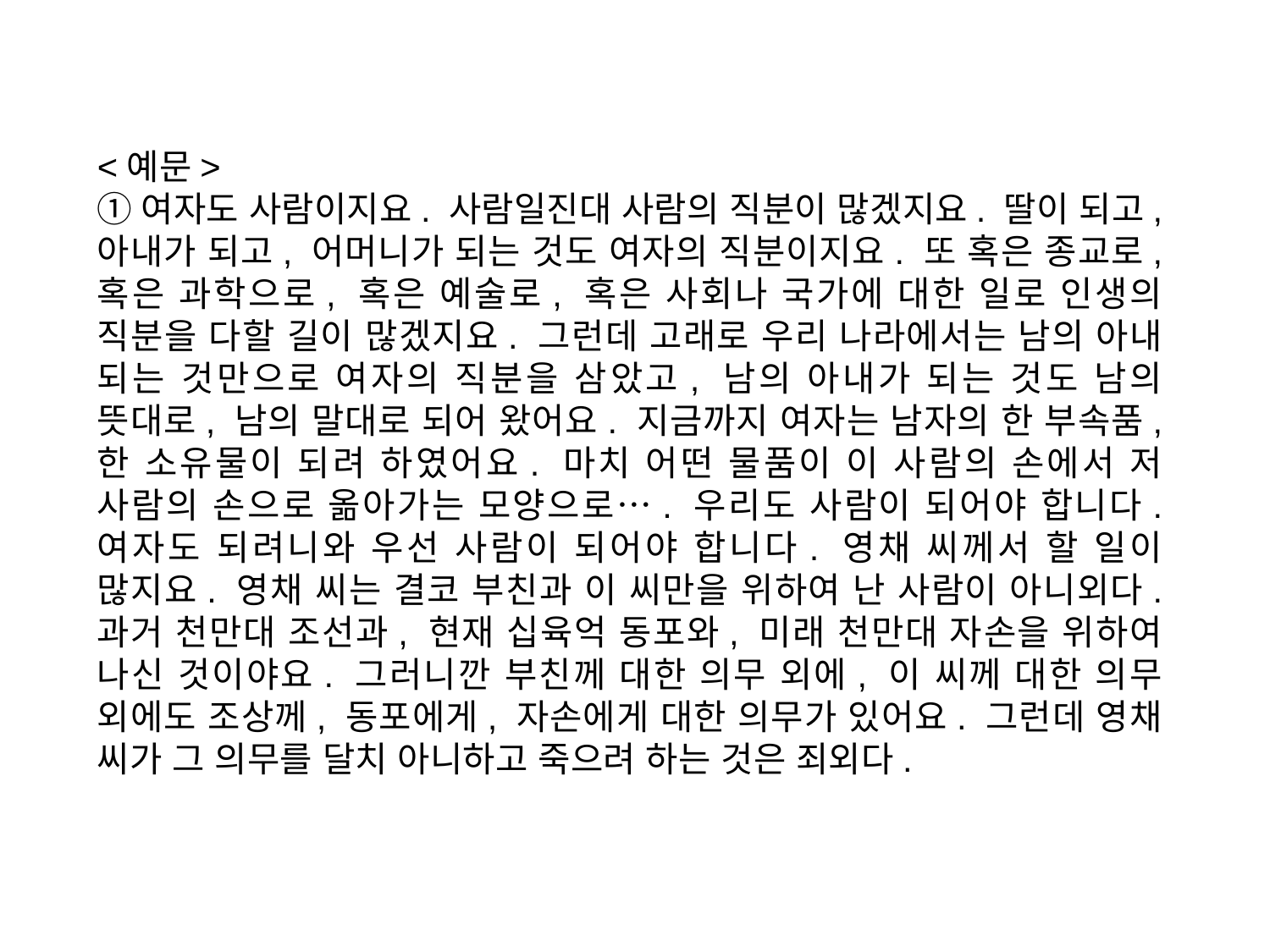

<예문>
①여자도 사람이지요. 사람일진대 사람의 직분이 많겠지요. 딸이 되고, 아내가 되고, 어머니가 되는 것도 여자의 직분이지요. 또 혹은 종교로, 혹은 과학으로, 혹은 예술로, 혹은 사회나 국가에 대한 일로 인생의 직분을 다할 길이 많겠지요. 그런데 고래로 우리 나라에서는 남의 아내 되는 것만으로 여자의 직분을 삼았고, 남의 아내가 되는 것도 남의 뜻대로, 남의 말대로 되어 왔어요. 지금까지 여자는 남자의 한 부속품, 한 소유물이 되려 하였어요. 마치 어떤 물품이 이 사람의 손에서 저 사람의 손으로 옮아가는 모양으로…. 우리도 사람이 되어야 합니다. 여자도 되려니와 우선 사람이 되어야 합니다. 영채 씨께서 할 일이 많지요. 영채 씨는 결코 부친과 이 씨만을 위하여 난 사람이 아니외다. 과거 천만대 조선과, 현재 십육억 동포와, 미래 천만대 자손을 위하여 나신 것이야요. 그러니깐 부친께 대한 의무 외에, 이 씨께 대한 의무 외에도 조상께, 동포에게, 자손에게 대한 의무가 있어요. 그런데 영채 씨가 그 의무를 달치 아니하고 죽으려 하는 것은 죄외다.